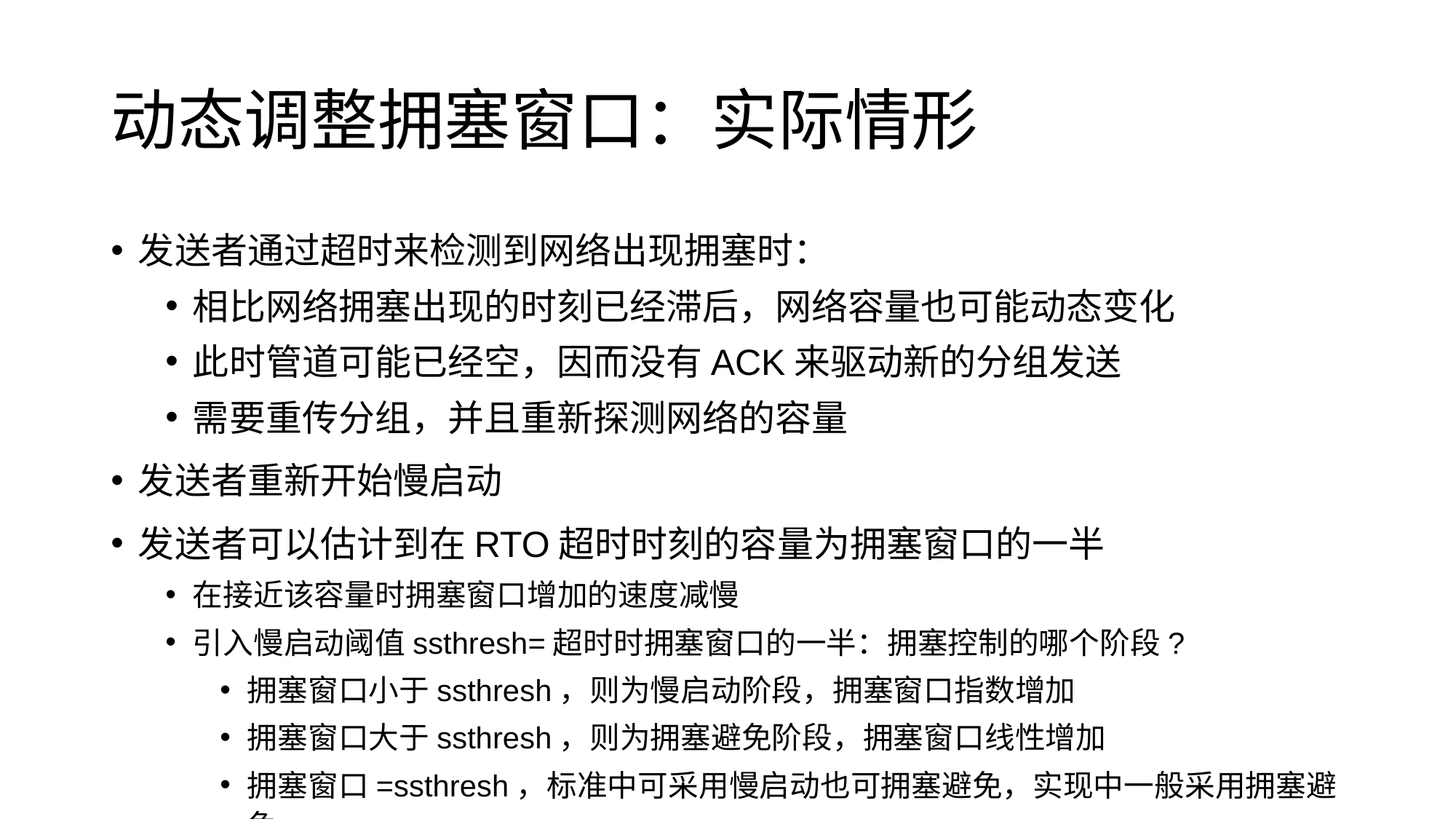

# 动态调整拥塞窗口：实际情形
发送者通过超时来检测到网络出现拥塞时：
相比网络拥塞出现的时刻已经滞后，网络容量也可能动态变化
此时管道可能已经空，因而没有ACK来驱动新的分组发送
需要重传分组，并且重新探测网络的容量
发送者重新开始慢启动
发送者可以估计到在RTO超时时刻的容量为拥塞窗口的一半
在接近该容量时拥塞窗口增加的速度减慢
引入慢启动阈值ssthresh=超时时拥塞窗口的一半：拥塞控制的哪个阶段?
拥塞窗口小于ssthresh，则为慢启动阶段，拥塞窗口指数增加
拥塞窗口大于ssthresh，则为拥塞避免阶段，拥塞窗口线性增加
拥塞窗口=ssthresh，标准中可采用慢启动也可拥塞避免，实现中一般采用拥塞避免